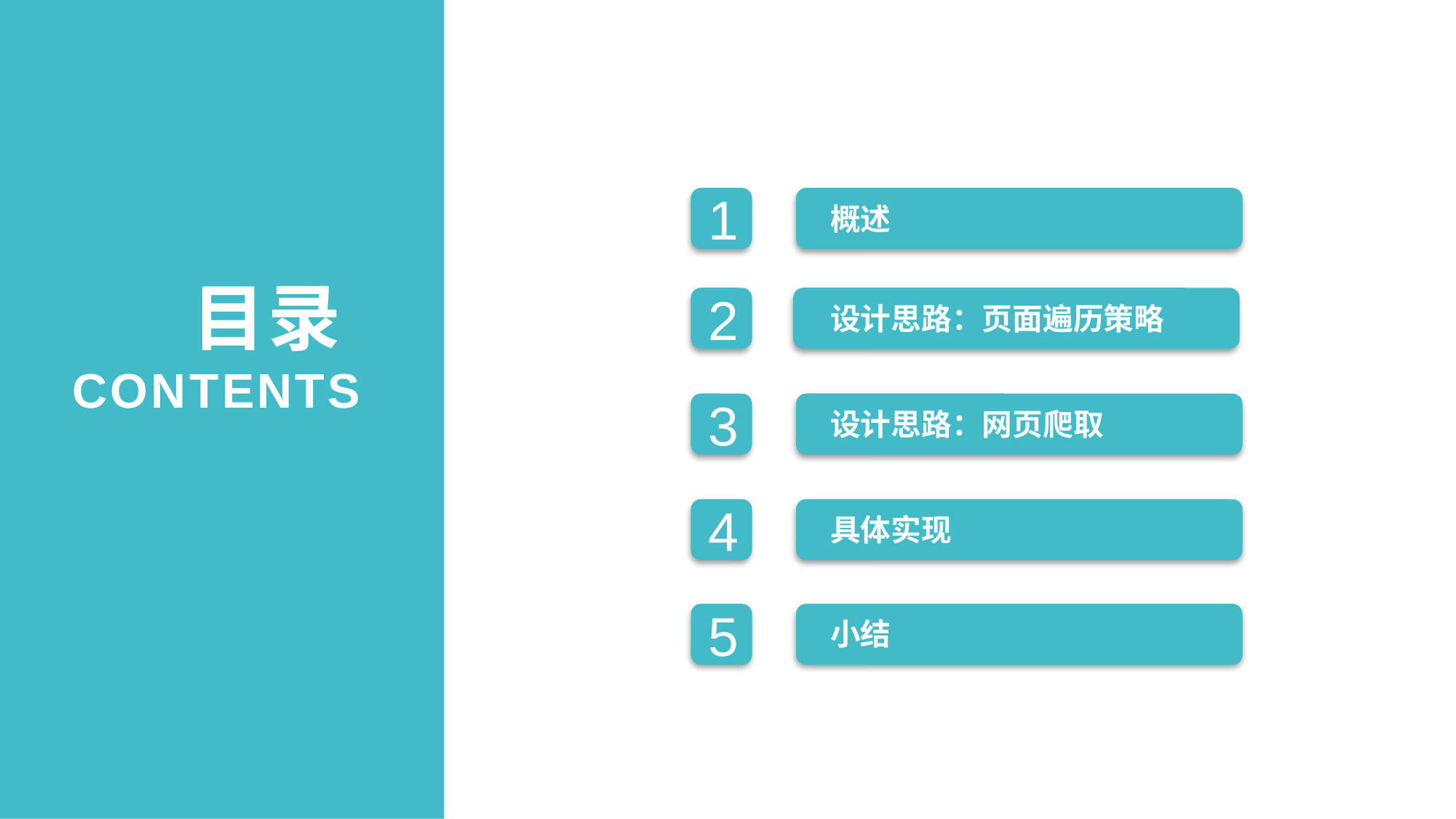

概述
1
目录
CONTENTS

设计思路：页面遍历策略
2

设计思路：网页爬取
3

具体实现
4

小结
5